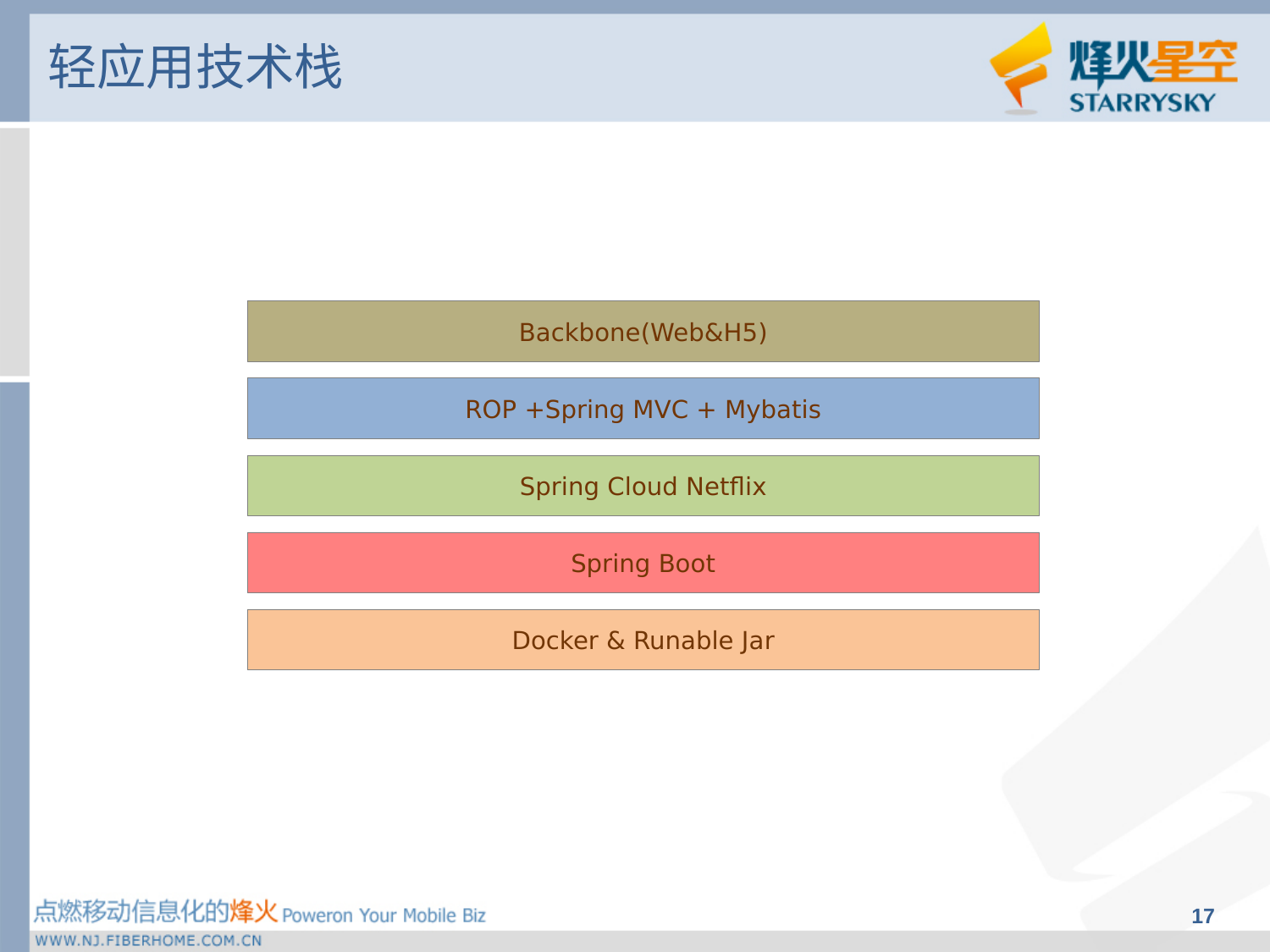

# 轻应用技术栈
Backbone(Web&H5)
ROP +Spring MVC + Mybatis
Spring Cloud Netflix
Spring Boot
Docker & Runable Jar